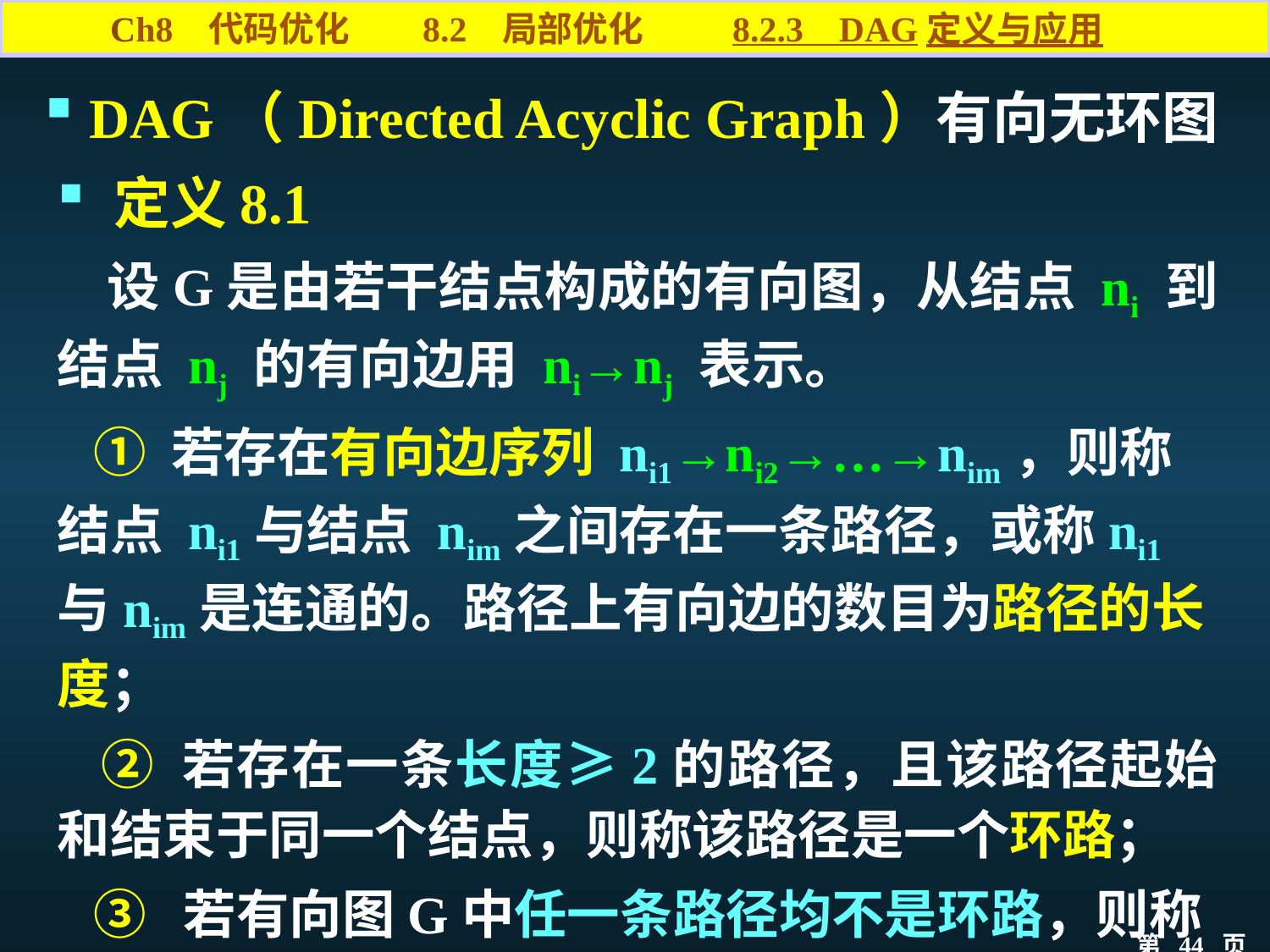

Ch8   代码优化        8.2   局部优化          8.2.3    DAG定义与应用
 DAG（Directed Acyclic Graph）有向无环图
 定义8.1
   设G是由若干结点构成的有向图，从结点 ni 到 结点 nj 的有向边用 ni→nj 表示。
   ① 若存在有向边序列 ni1→ni2→…→nim，则称结点 ni1与结点 nim之间存在一条路径，或称ni1与nim是连通的。路径上有向边的数目为路径的长度；
   ② 若存在一条长度≥2的路径，且该路径起始和结束于同一个结点，则称该路径是一个环路；
   ③  若有向图G中任一条路径均不是环路，则称G为有向无环图。